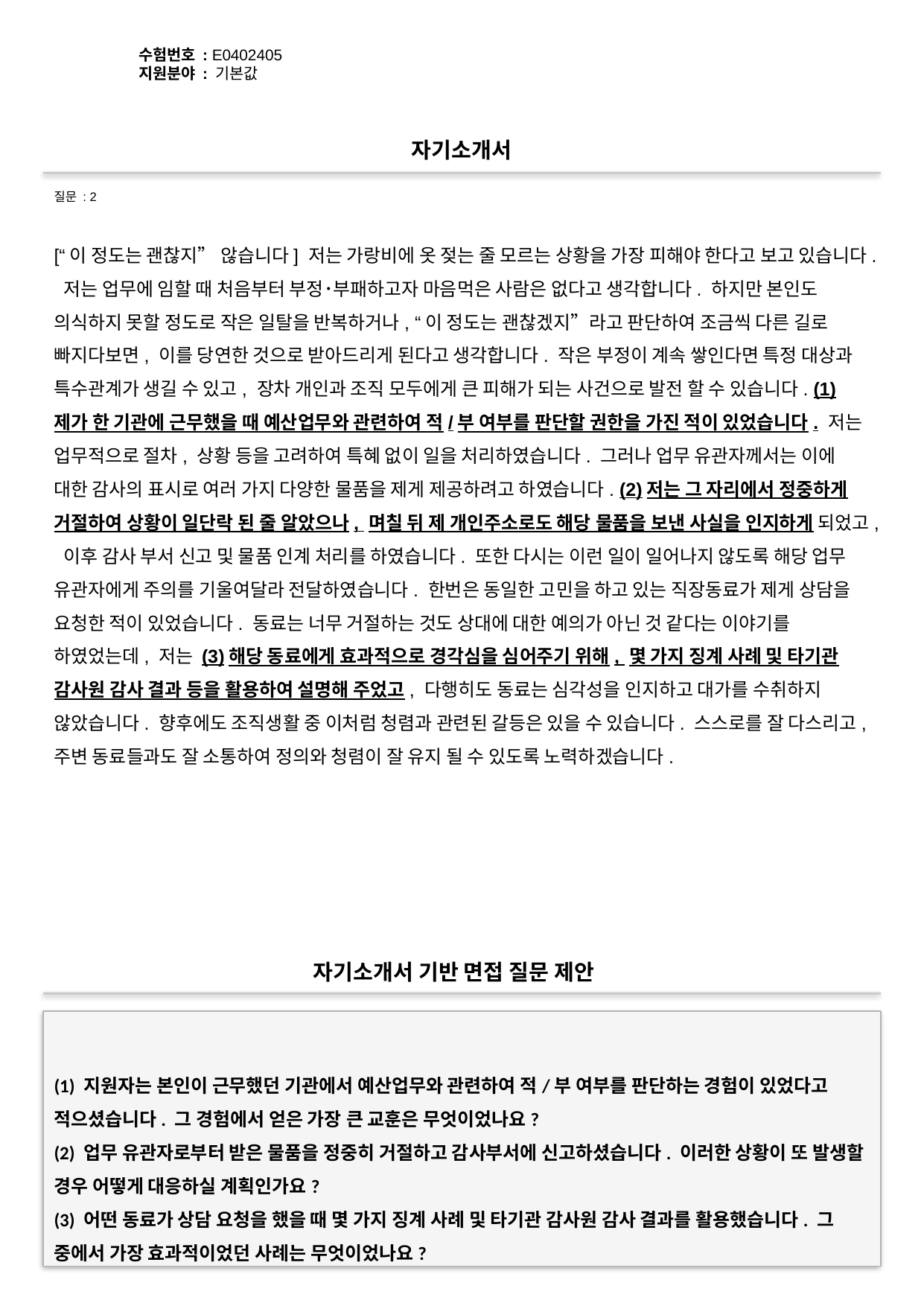

수험번호 : E0402405
지원분야 : 기본값
#

자기소개서

질문 : 2

[“이 정도는 괜찮지” 않습니다] 저는 가랑비에 옷 젖는 줄 모르는 상황을 가장 피해야 한다고 보고 있습니다. 저는 업무에 임할 때 처음부터 부정･부패하고자 마음먹은 사람은 없다고 생각합니다. 하지만 본인도 의식하지 못할 정도로 작은 일탈을 반복하거나, “이 정도는 괜찮겠지”라고 판단하여 조금씩 다른 길로 빠지다보면, 이를 당연한 것으로 받아드리게 된다고 생각합니다. 작은 부정이 계속 쌓인다면 특정 대상과 특수관계가 생길 수 있고, 장차 개인과 조직 모두에게 큰 피해가 되는 사건으로 발전 할 수 있습니다. (1)제가 한 기관에 근무했을 때 예산업무와 관련하여 적/부 여부를 판단할 권한을 가진 적이 있었습니다. 저는 업무적으로 절차, 상황 등을 고려하여 특혜 없이 일을 처리하였습니다. 그러나 업무 유관자께서는 이에 대한 감사의 표시로 여러 가지 다양한 물품을 제게 제공하려고 하였습니다. (2)저는 그 자리에서 정중하게 거절하여 상황이 일단락 된 줄 알았으나, 며칠 뒤 제 개인주소로도 해당 물품을 보낸 사실을 인지하게 되었고, 이후 감사 부서 신고 및 물품 인계 처리를 하였습니다. 또한 다시는 이런 일이 일어나지 않도록 해당 업무 유관자에게 주의를 기울여달라 전달하였습니다. 한번은 동일한 고민을 하고 있는 직장동료가 제게 상담을 요청한 적이 있었습니다. 동료는 너무 거절하는 것도 상대에 대한 예의가 아닌 것 같다는 이야기를 하였었는데, 저는 (3)해당 동료에게 효과적으로 경각심을 심어주기 위해, 몇 가지 징계 사례 및 타기관 감사원 감사 결과 등을 활용하여 설명해 주었고, 다행히도 동료는 심각성을 인지하고 대가를 수취하지 않았습니다. 향후에도 조직생활 중 이처럼 청렴과 관련된 갈등은 있을 수 있습니다. 스스로를 잘 다스리고, 주변 동료들과도 잘 소통하여 정의와 청렴이 잘 유지 될 수 있도록 노력하겠습니다.

자기소개서 기반 면접 질문 제안

(1) 지원자는 본인이 근무했던 기관에서 예산업무와 관련하여 적/부 여부를 판단하는 경험이 있었다고 적으셨습니다. 그 경험에서 얻은 가장 큰 교훈은 무엇이었나요?
(2) 업무 유관자로부터 받은 물품을 정중히 거절하고 감사부서에 신고하셨습니다. 이러한 상황이 또 발생할 경우 어떻게 대응하실 계획인가요?
(3) 어떤 동료가 상담 요청을 했을 때 몇 가지 징계 사례 및 타기관 감사원 감사 결과를 활용했습니다. 그 중에서 가장 효과적이었던 사례는 무엇이었나요?